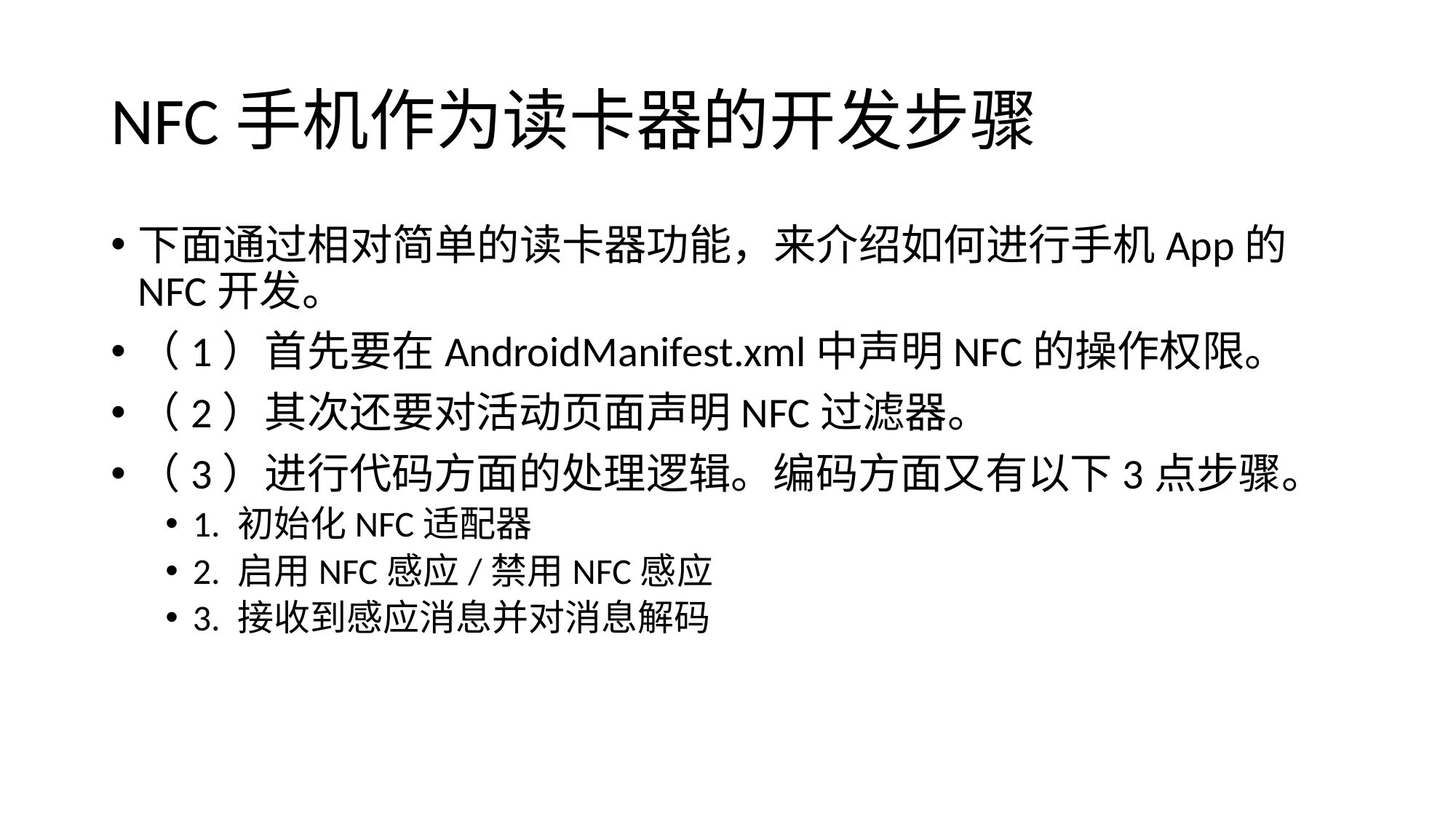

# NFC手机作为读卡器的开发步骤
下面通过相对简单的读卡器功能，来介绍如何进行手机App的NFC开发。
（1）首先要在AndroidManifest.xml中声明NFC的操作权限。
（2）其次还要对活动页面声明NFC过滤器。
（3）进行代码方面的处理逻辑。编码方面又有以下3点步骤。
1. 初始化NFC适配器
2. 启用NFC感应/禁用NFC感应
3. 接收到感应消息并对消息解码